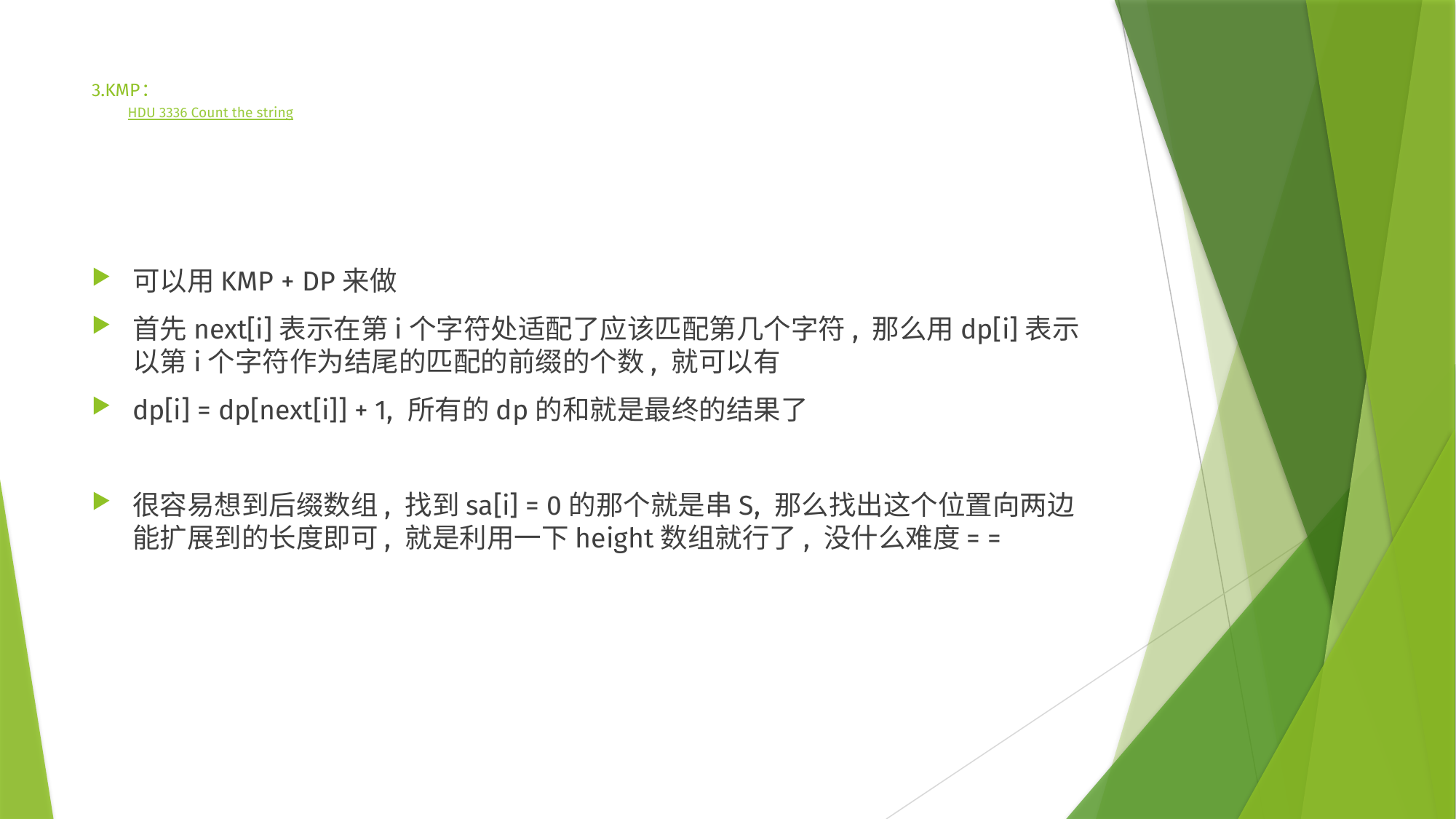

# 3.KMP： HDU 3336 Count the string
可以用KMP + DP来做
首先next[i]表示在第i个字符处适配了应该匹配第几个字符, 那么用dp[i]表示以第i个字符作为结尾的匹配的前缀的个数, 就可以有
dp[i] = dp[next[i]] + 1, 所有的dp的和就是最终的结果了

很容易想到后缀数组, 找到sa[i] = 0的那个就是串S, 那么找出这个位置向两边能扩展到的长度即可, 就是利用一下height数组就行了, 没什么难度= =